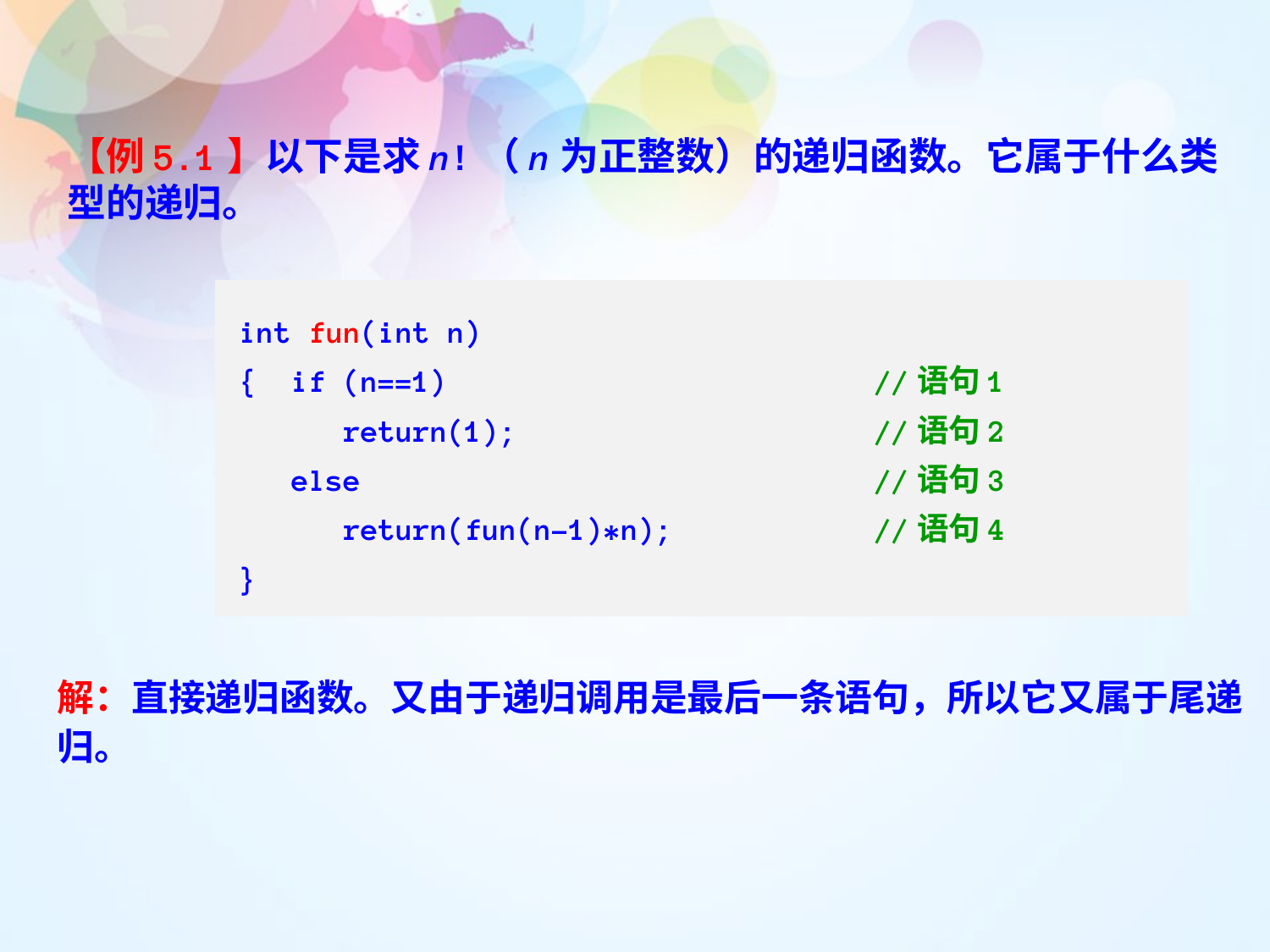

【例5.1】以下是求n!（n为正整数）的递归函数。它属于什么类型的递归。
int fun(int n)
{  if (n==1)				//语句1
      return(1);			//语句2
   else					//语句3
      return(fun(n-1)*n);		//语句4
}
解：直接递归函数。又由于递归调用是最后一条语句，所以它又属于尾递归。